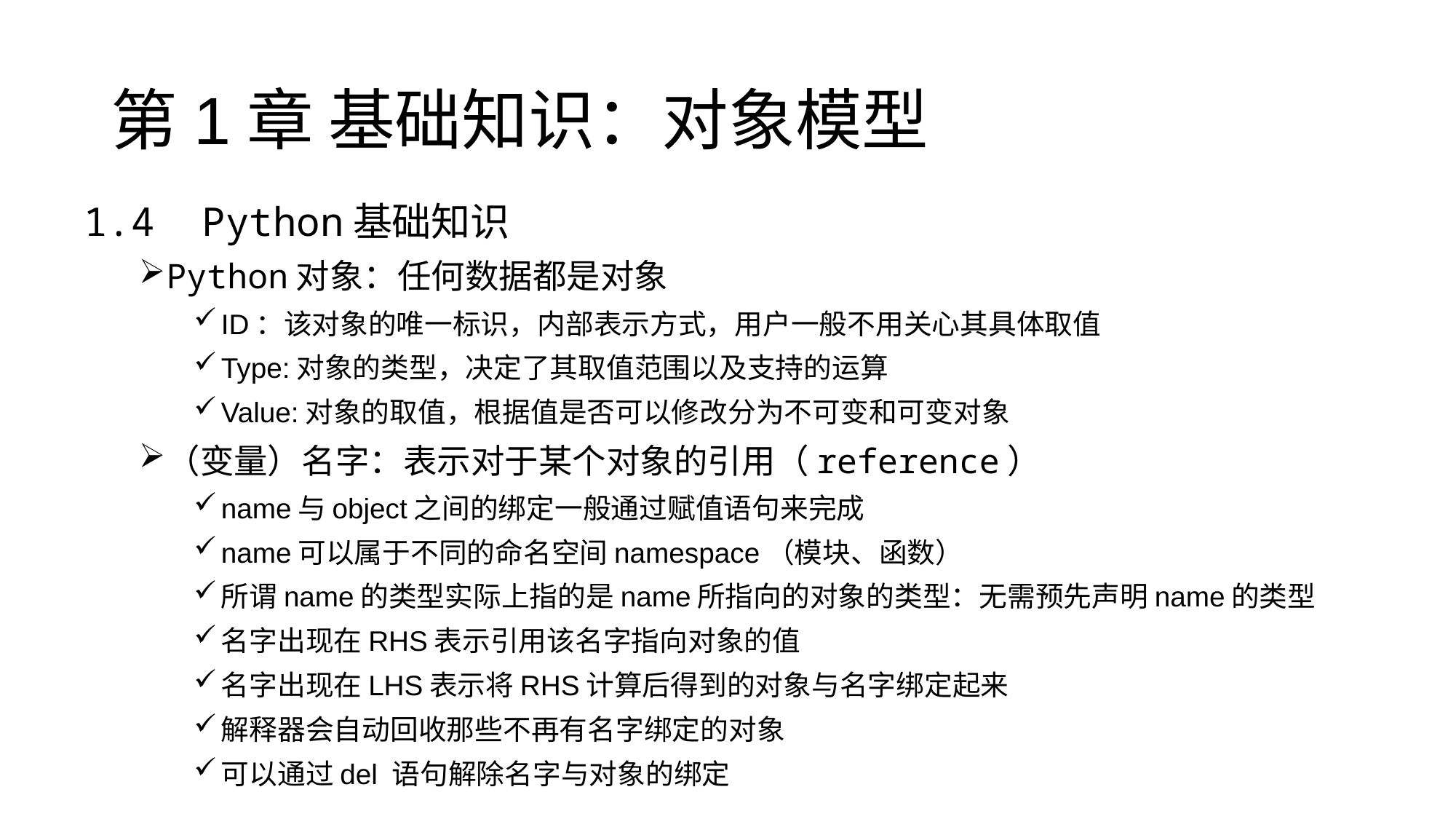

# 第1章 基础知识：对象模型
1.4  Python基础知识
Python对象：任何数据都是对象
ID：该对象的唯一标识，内部表示方式，用户一般不用关心其具体取值
Type:对象的类型，决定了其取值范围以及支持的运算
Value:对象的取值，根据值是否可以修改分为不可变和可变对象
（变量）名字：表示对于某个对象的引用（reference）
name与object之间的绑定一般通过赋值语句来完成
name可以属于不同的命名空间namespace（模块、函数）
所谓name的类型实际上指的是name所指向的对象的类型：无需预先声明name的类型
名字出现在RHS表示引用该名字指向对象的值
名字出现在LHS表示将RHS计算后得到的对象与名字绑定起来
解释器会自动回收那些不再有名字绑定的对象
可以通过del 语句解除名字与对象的绑定